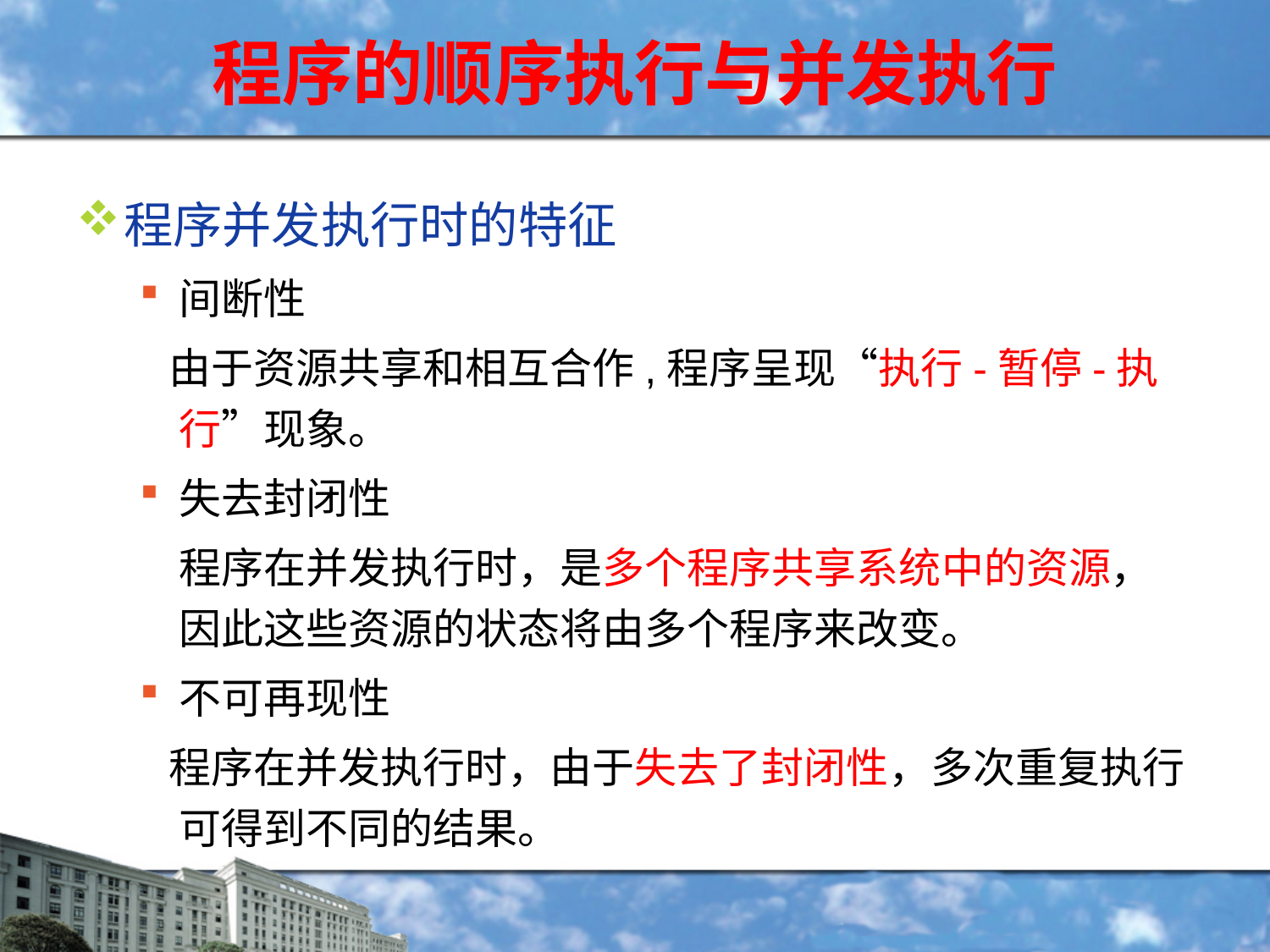

# 程序的顺序执行与并发执行
程序并发执行时的特征
间断性
  由于资源共享和相互合作,程序呈现“执行-暂停-执行”现象。
失去封闭性
	程序在并发执行时，是多个程序共享系统中的资源，因此这些资源的状态将由多个程序来改变。
不可再现性
  程序在并发执行时，由于失去了封闭性，多次重复执行可得到不同的结果。